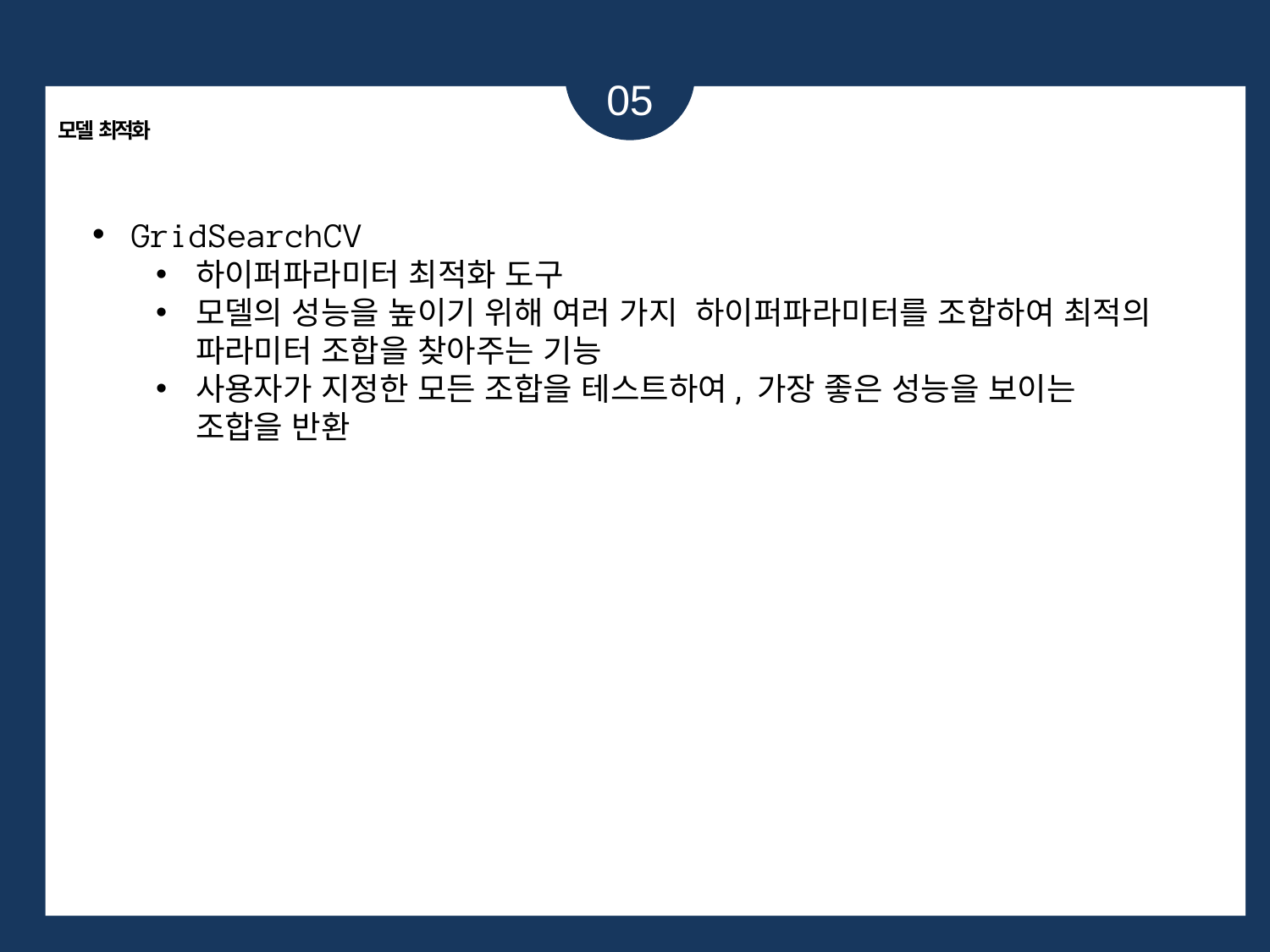

05

모델  최적화
GridSearchCV
하이퍼파라미터 최적화 도구
모델의 성능을 높이기 위해 여러 가지  하이퍼파라미터를 조합하여 최적의 파라미터 조합을 찾아주는 기능
사용자가 지정한 모든 조합을 테스트하여, 가장 좋은 성능을 보이는 조합을 반환